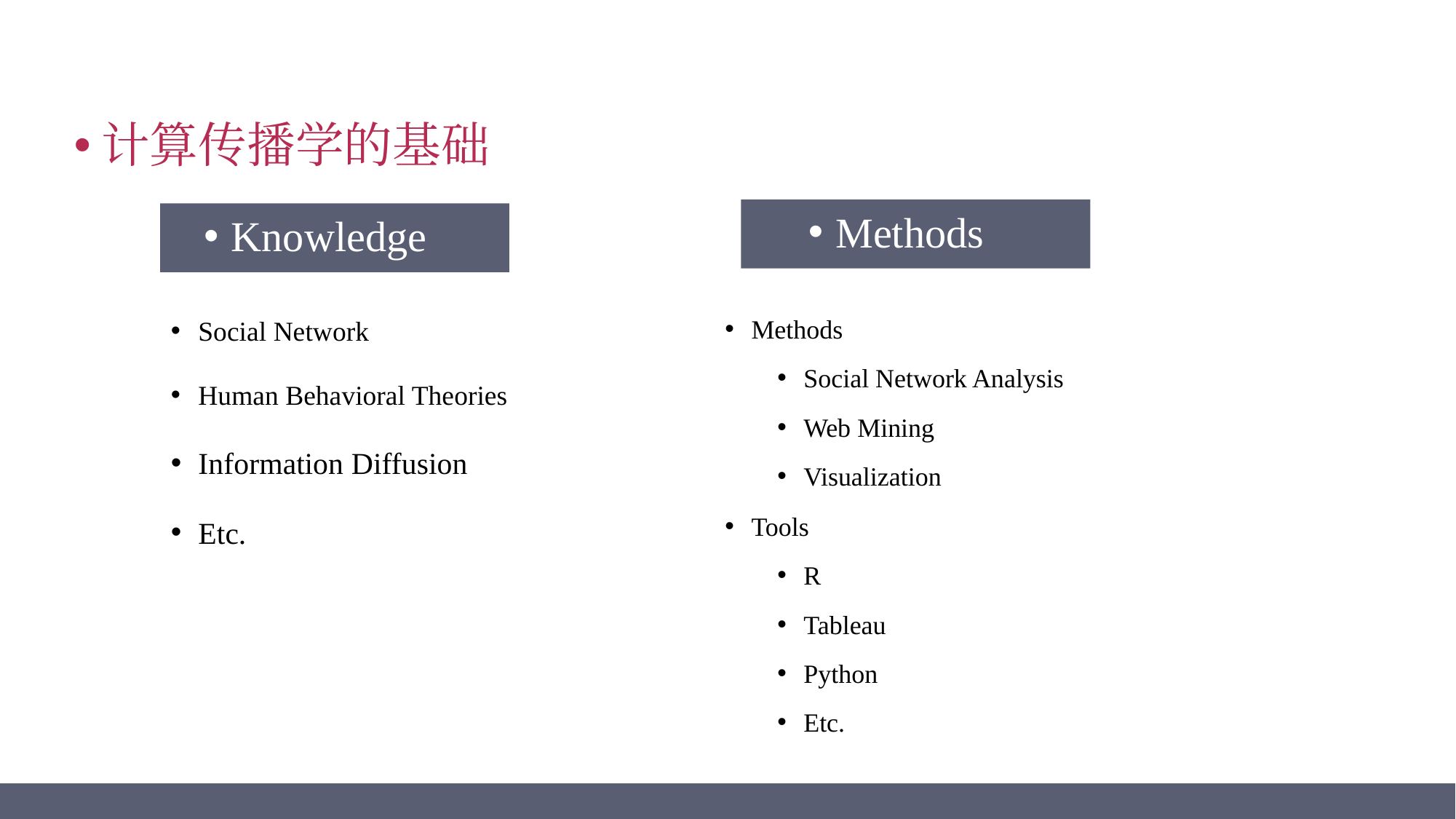

#
计算传播学的基础
Methods
Knowledge
Social Network
Human Behavioral Theories
Information Diffusion
Etc.

Methods
Social Network Analysis
Web Mining
Visualization
Tools
R
Tableau
Python
Etc.